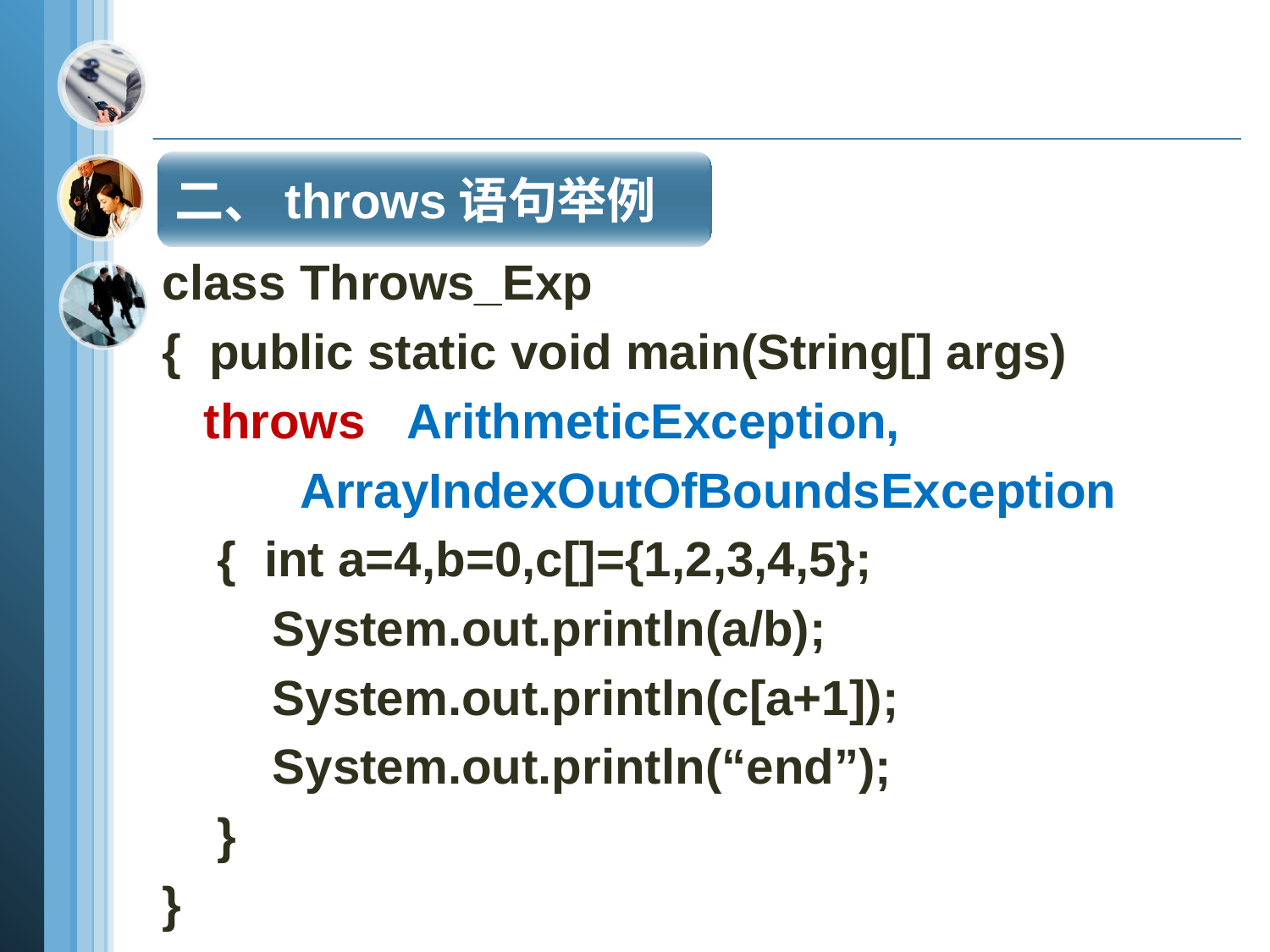

二、throws语句举例

class Throws_Exp
{  public static void main(String[] args)
   throws   ArithmeticException,
          ArrayIndexOutOfBoundsException
    {  int a=4,b=0,c[]={1,2,3,4,5};
        System.out.println(a/b);
        System.out.println(c[a+1]);
        System.out.println(“end”);
    }
}